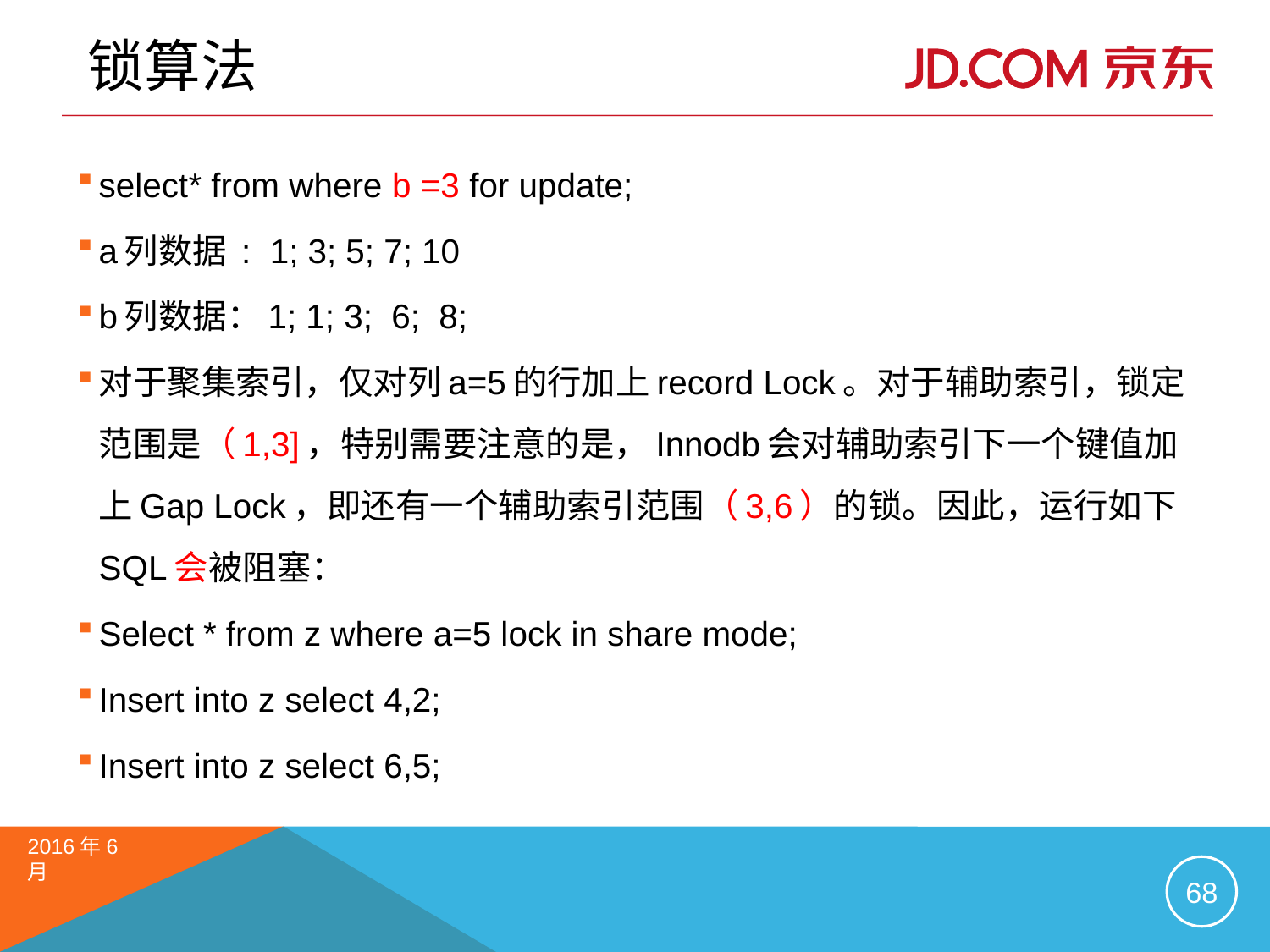

# 锁算法
select* from where b =3 for update;
a列数据 :  1; 3; 5; 7; 10
b列数据：1; 1; 3;  6;  8;
对于聚集索引，仅对列a=5的行加上record Lock。对于辅助索引，锁定范围是（1,3]，特别需要注意的是，Innodb会对辅助索引下一个键值加上Gap Lock，即还有一个辅助索引范围（3,6）的锁。因此，运行如下SQL会被阻塞：
Select * from z where a=5 lock in share mode;
Insert into z select 4,2;
Insert into z select 6,5;
2016年6月
68